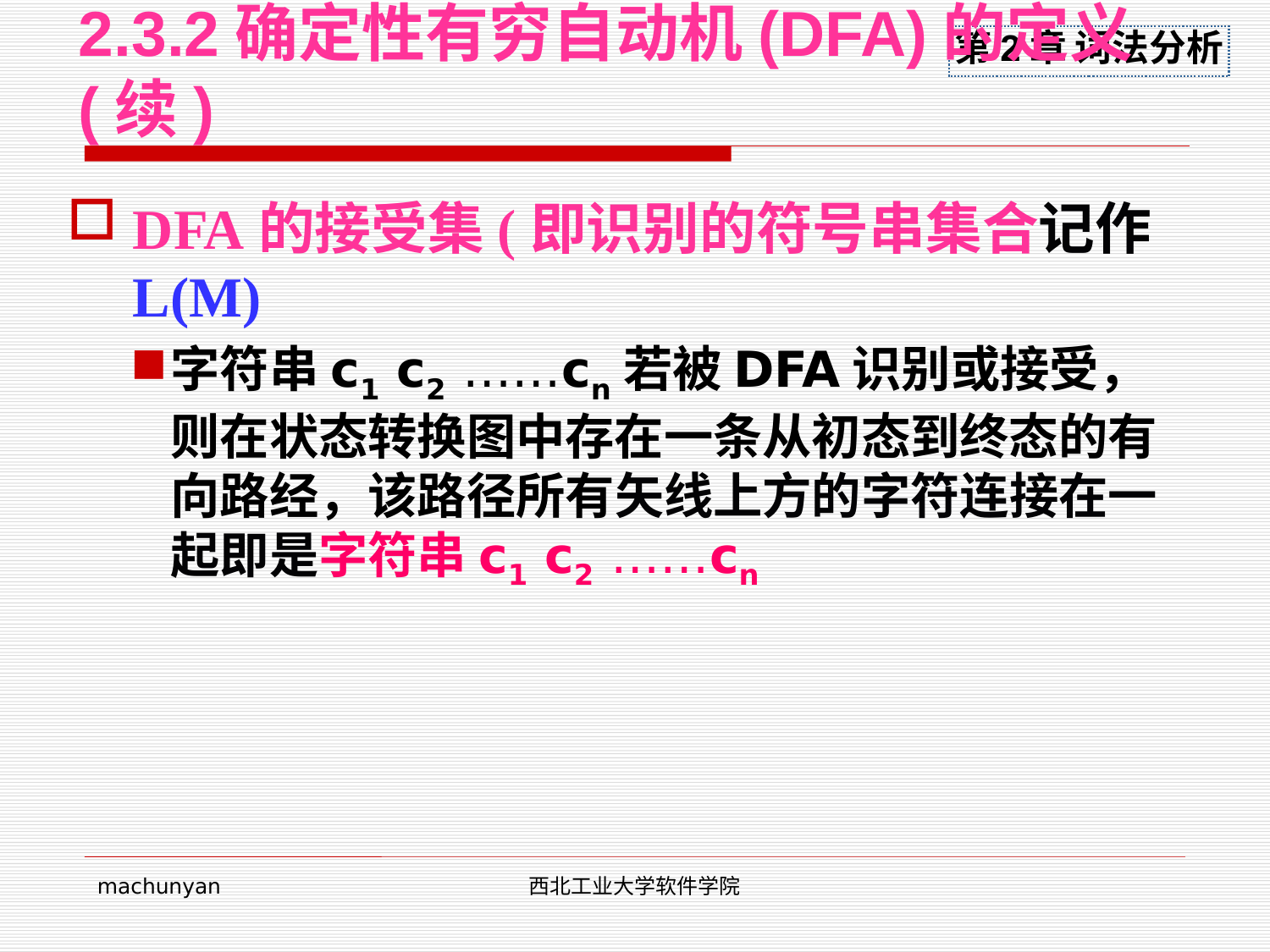

# 2.3.2确定性有穷自动机(DFA)的定义(续)

DFA的接受集(即识别的符号串集合记作L(M)
字符串c1 c2 ……cn若被DFA识别或接受，则在状态转换图中存在一条从初态到终态的有向路经，该路径所有矢线上方的字符连接在一起即是字符串c1 c2 ……cn
machunyan

西北工业大学软件学院
56